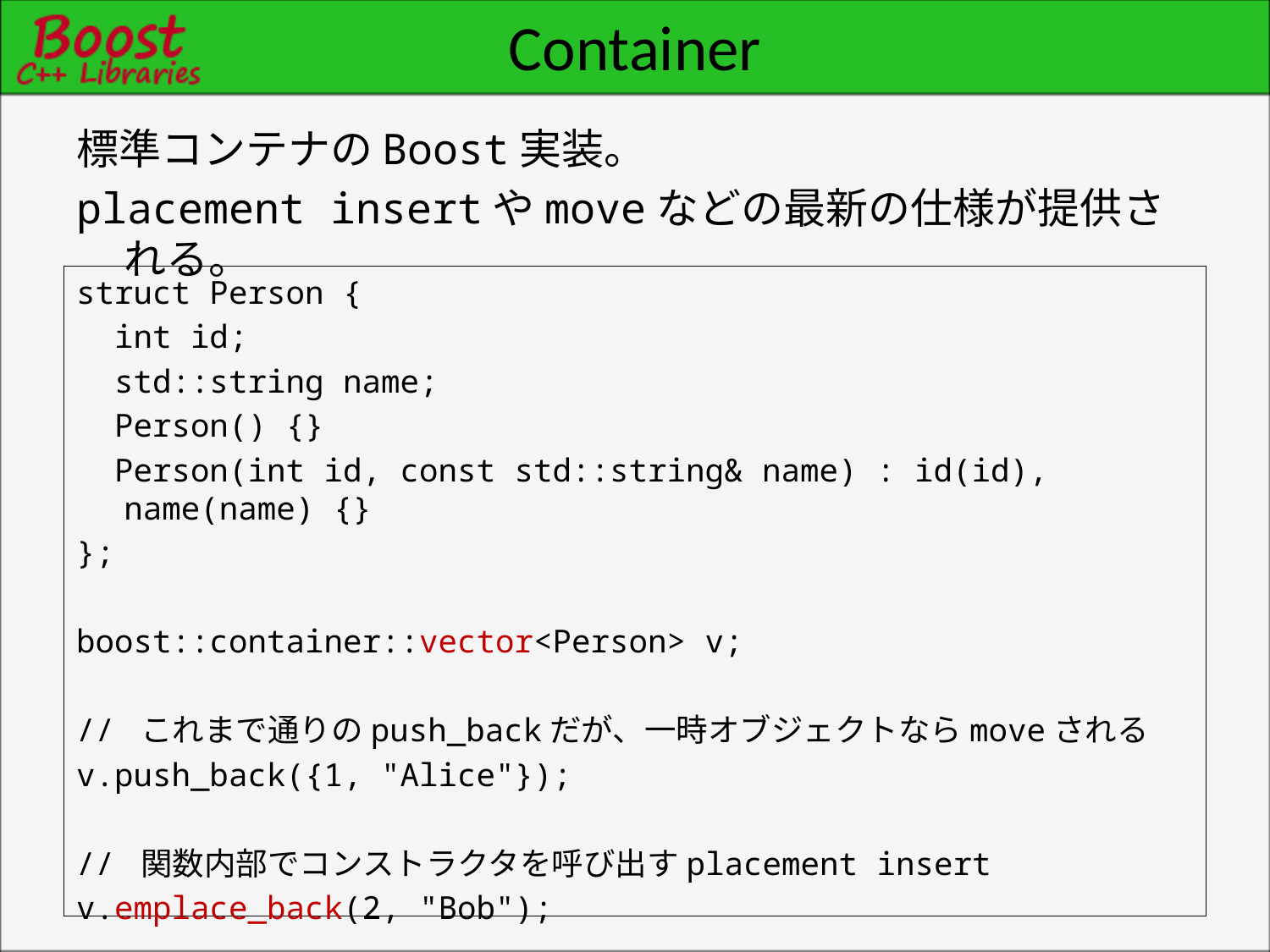

# Container
標準コンテナのBoost実装。
placement insertやmoveなどの最新の仕様が提供される。
struct Person {
  int id;
  std::string name;
  Person() {}
  Person(int id, const std::string& name) : id(id), name(name) {}
};

boost::container::vector<Person> v;

// これまで通りのpush_backだが、一時オブジェクトならmoveされる
v.push_back({1, "Alice"});

// 関数内部でコンストラクタを呼び出すplacement insert
v.emplace_back(2, "Bob");